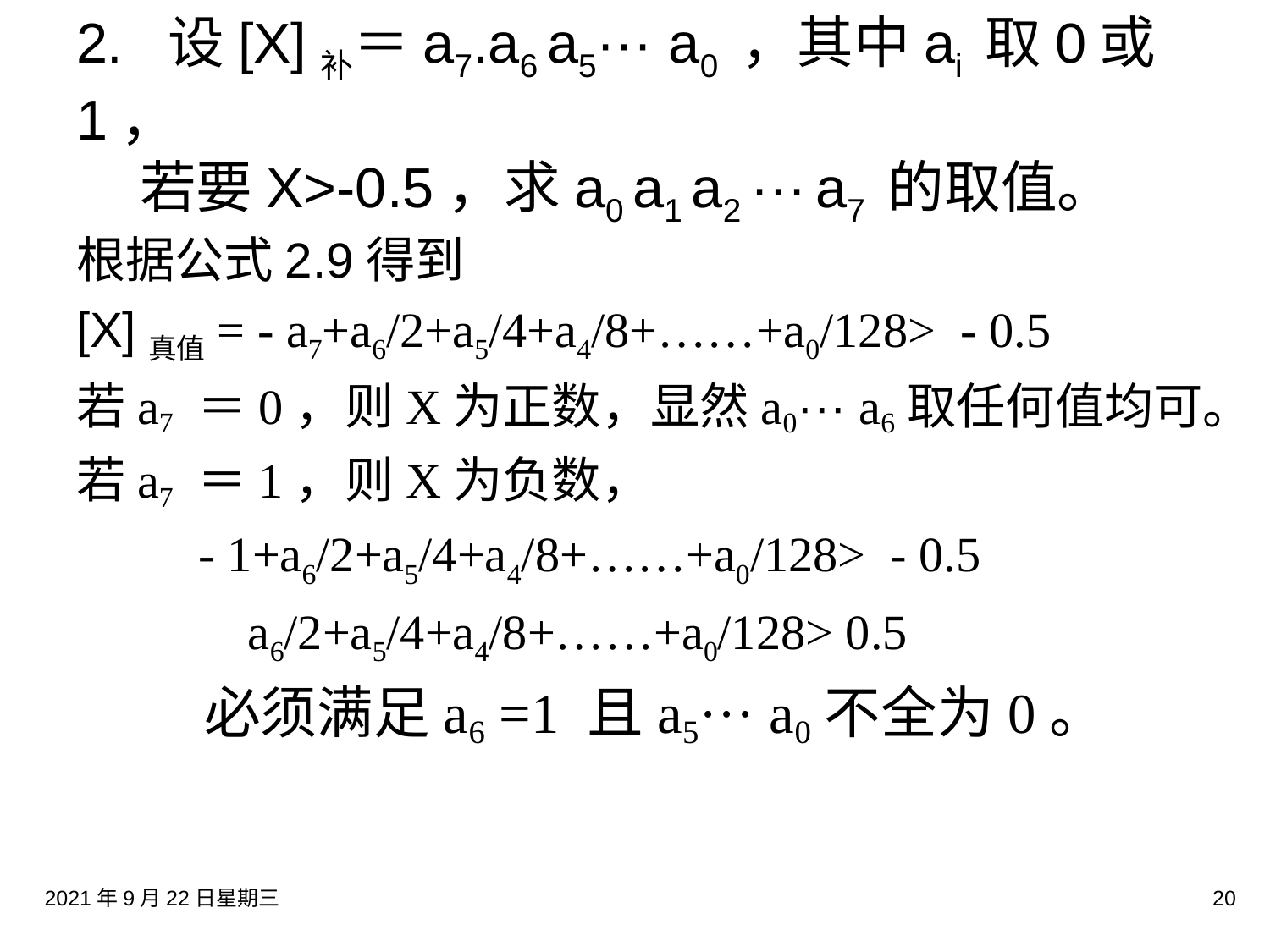

# 2.  设[X]补＝a7.a6 a5··· a0 ，其中ai 取0或1， 若要X>-0.5，求a0 a1 a2 ··· a7 的取值。
根据公式2.9得到
[X]真值= - a7+a6/2+a5/4+a4/8+……+a0/128>  - 0.5
若a7 ＝0，则X为正数，显然a0··· a6取任何值均可。
若a7 ＝1，则X为负数，
          - 1+a6/2+a5/4+a4/8+……+a0/128>  - 0.5
              a6/2+a5/4+a4/8+……+a0/128> 0.5
    必须满足a6 =1 且a5··· a0不全为0。

2021年9月22日星期三
20